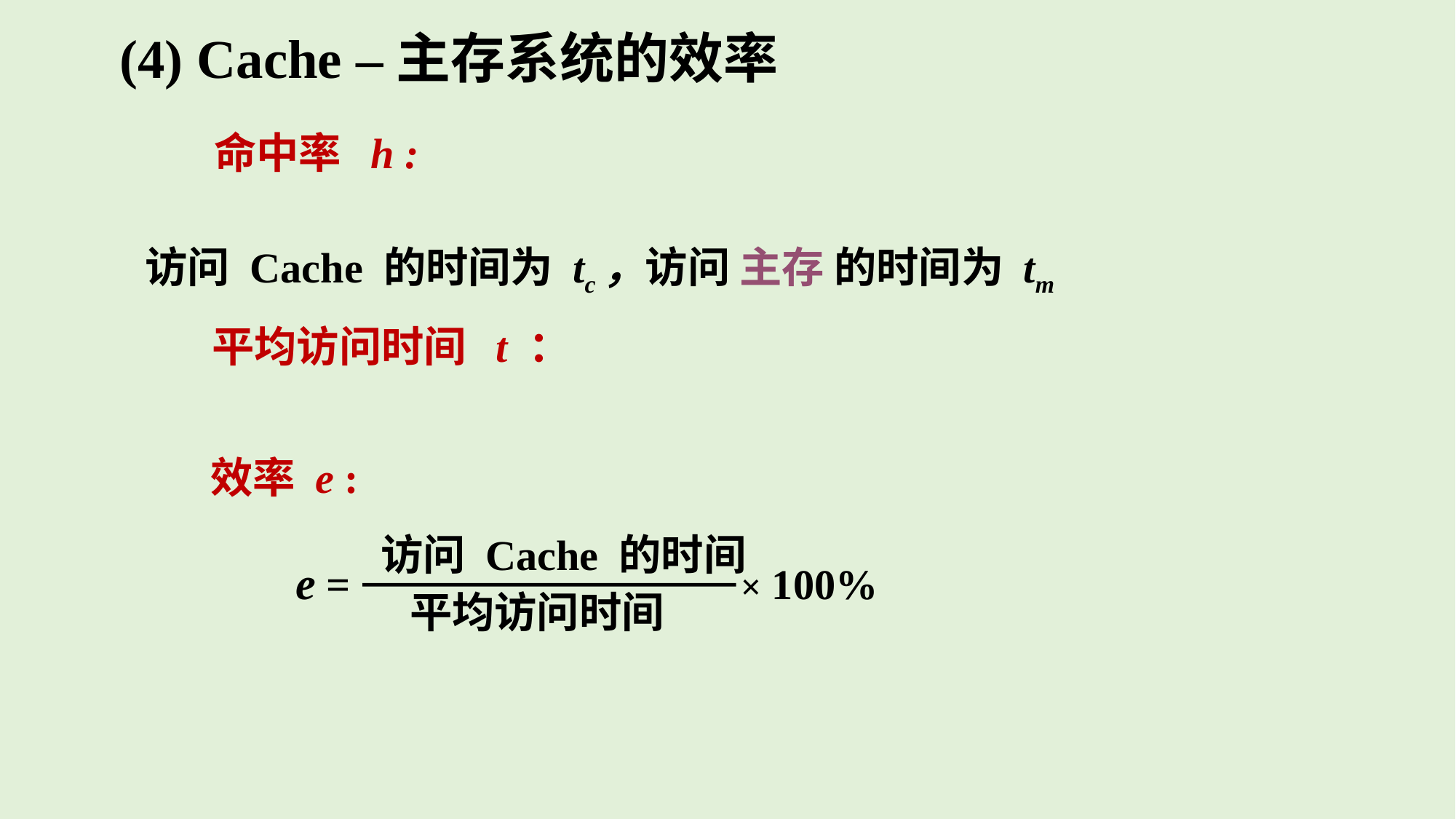

(4) Cache –主存系统的效率
命中率  h :
访问 Cache 的时间为 tc  ，访问 主存 的时间为 tm

平均访问时间  t ：
效率 e :

         访问 Cache 的时间
  e =                                     × 100%
            平均访问时间